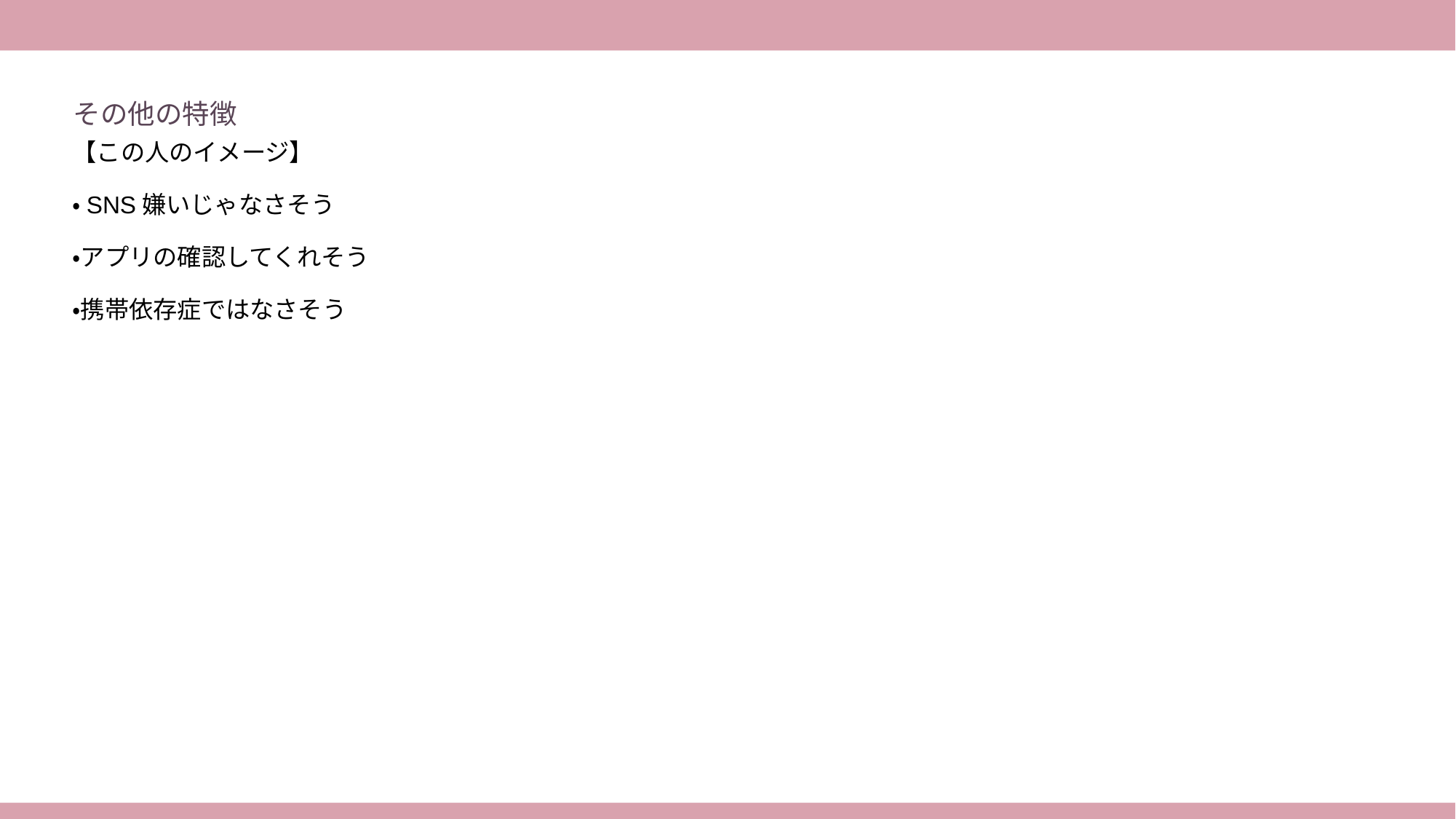

#
【この人のイメージ】

・SNS嫌いじゃなさそう

・アプリの確認してくれそう

・携帯依存症ではなさそう